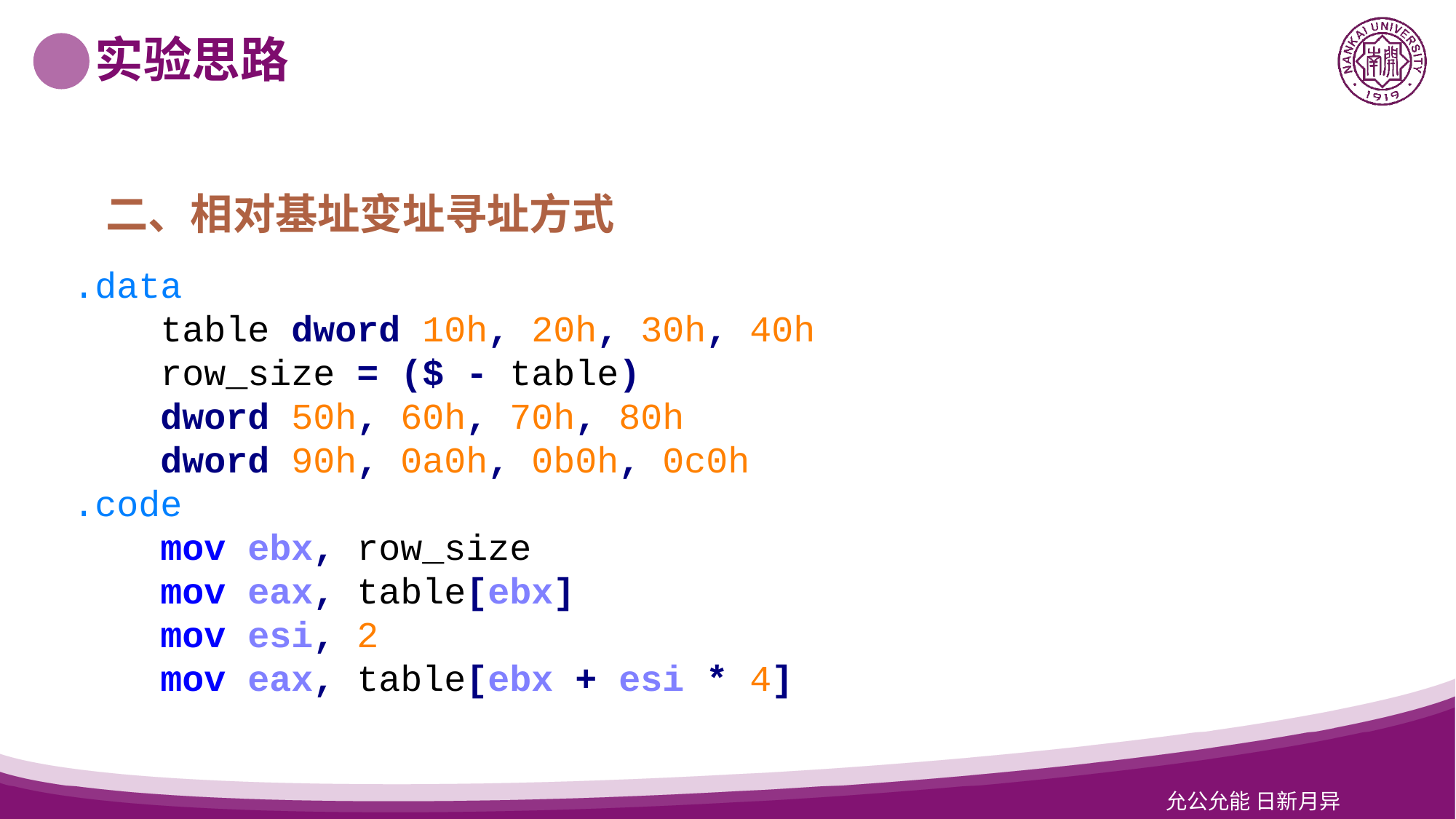

选中图片Delete，点击中间图标即可插入新图片

实验思路
二、相对基址变址寻址方式
.data
    table dword 10h, 20h, 30h, 40h
    row_size = ($ - table)
    dword 50h, 60h, 70h, 80h
    dword 90h, 0a0h, 0b0h, 0c0h
.code
    mov ebx, row_size
    mov eax, table[ebx]
    mov esi, 2
    mov eax, table[ebx + esi * 4]